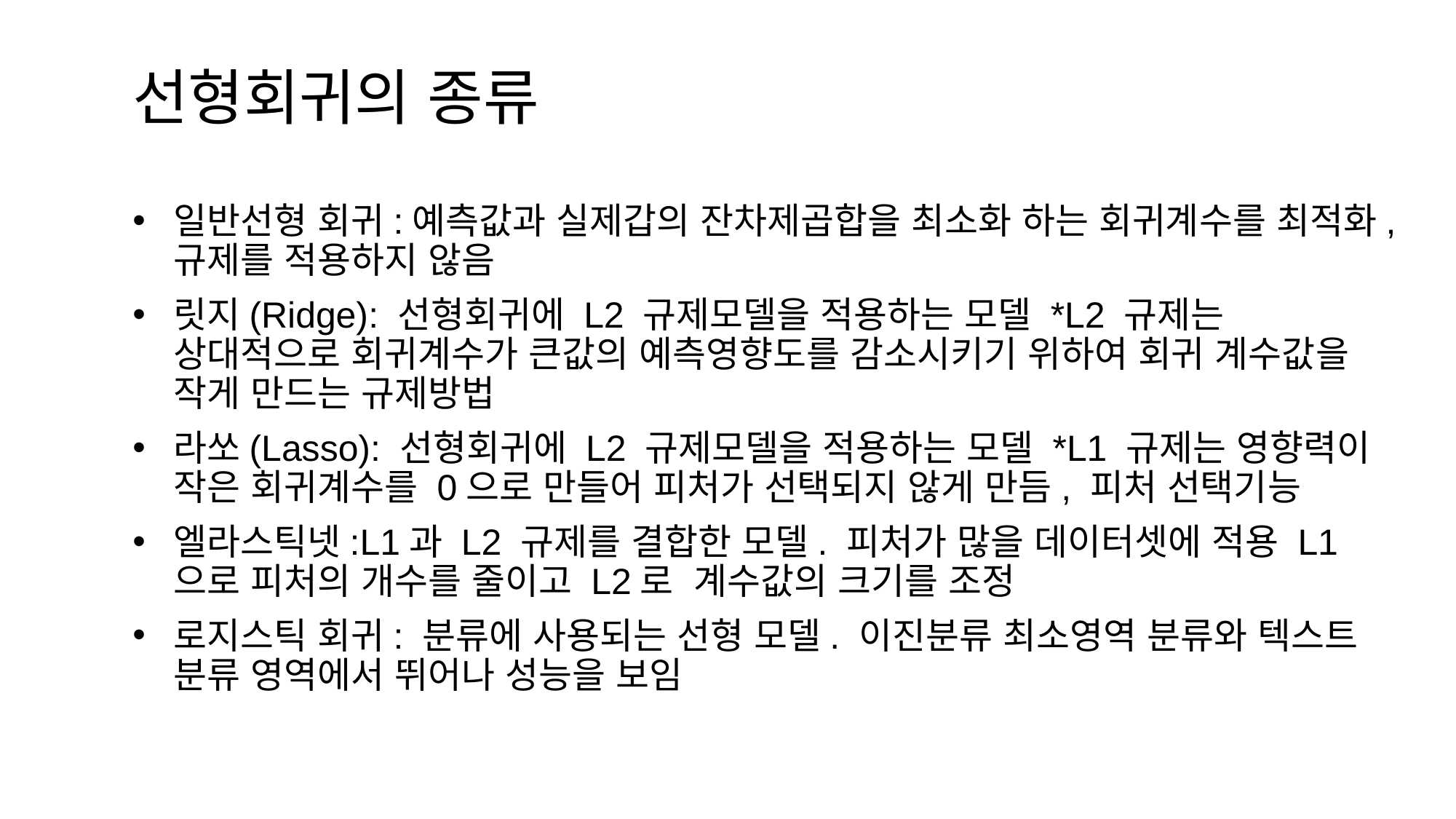

선형회귀의 종류

일반선형 회귀:예측값과 실제갑의 잔차제곱합을 최소화 하는 회귀계수를 최적화, 규제를 적용하지 않음
릿지(Ridge): 선형회귀에 L2 규제모델을 적용하는 모델 *L2 규제는 상대적으로 회귀계수가 큰값의 예측영향도를 감소시키기 위하여 회귀 계수값을 작게 만드는 규제방법
라쏘(Lasso): 선형회귀에 L2 규제모델을 적용하는 모델 *L1 규제는 영향력이 작은 회귀계수를 0으로 만들어 피처가 선택되지 않게 만듬, 피처 선택기능
엘라스틱넷:L1과 L2 규제를 결합한 모델. 피처가 많을 데이터셋에 적용 L1으로 피처의 개수를 줄이고 L2로  계수값의 크기를 조정
로지스틱 회귀: 분류에 사용되는 선형 모델. 이진분류 최소영역 분류와 텍스트 분류 영역에서 뛰어나 성능을 보임